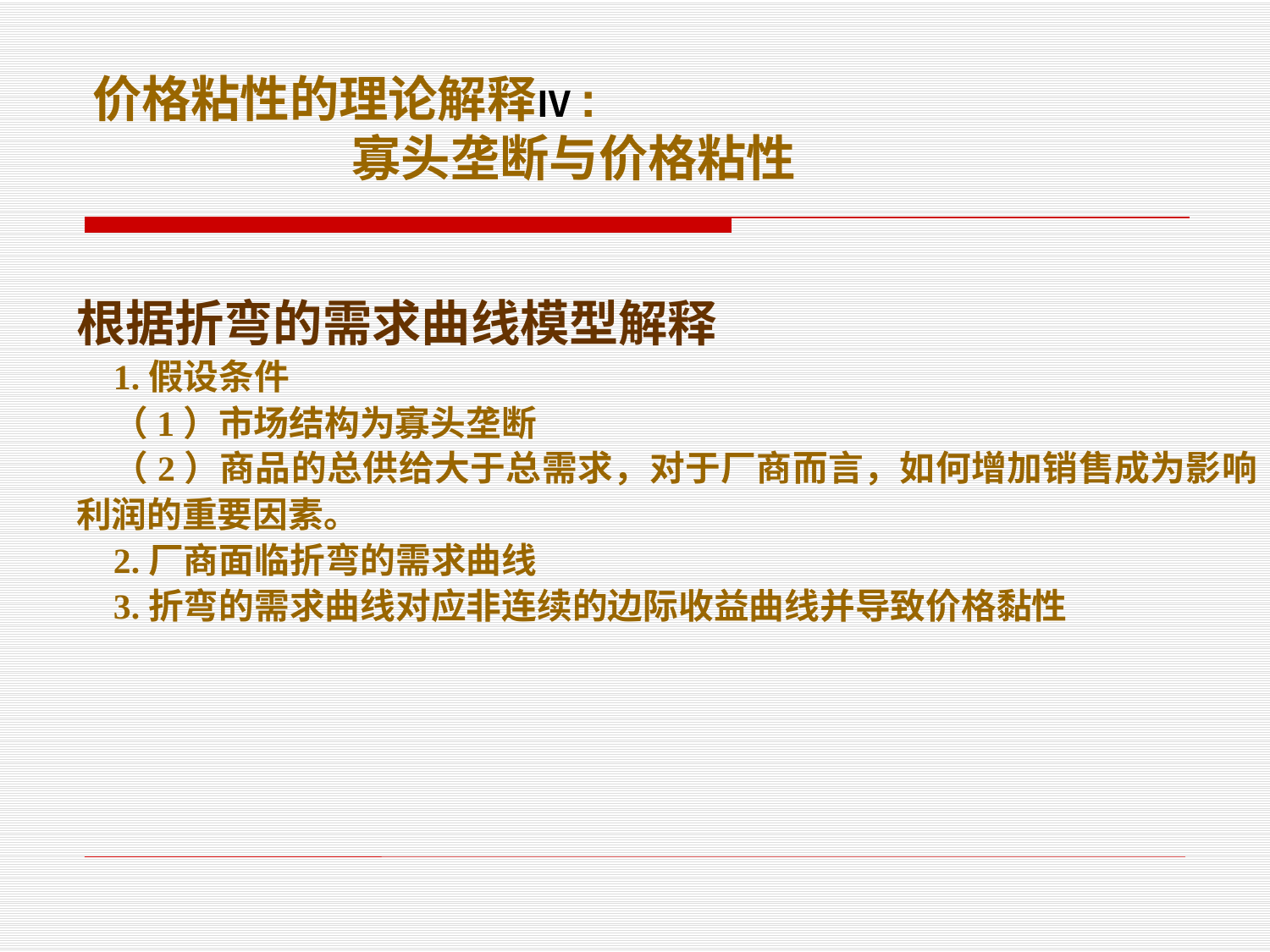

价格粘性的理论解释Ⅳ:
                  寡头垄断与价格粘性

根据折弯的需求曲线模型解释
1.假设条件
（1）市场结构为寡头垄断
（2）商品的总供给大于总需求，对于厂商而言，如何增加销售成为影响利润的重要因素。
2.厂商面临折弯的需求曲线
3.折弯的需求曲线对应非连续的边际收益曲线并导致价格黏性